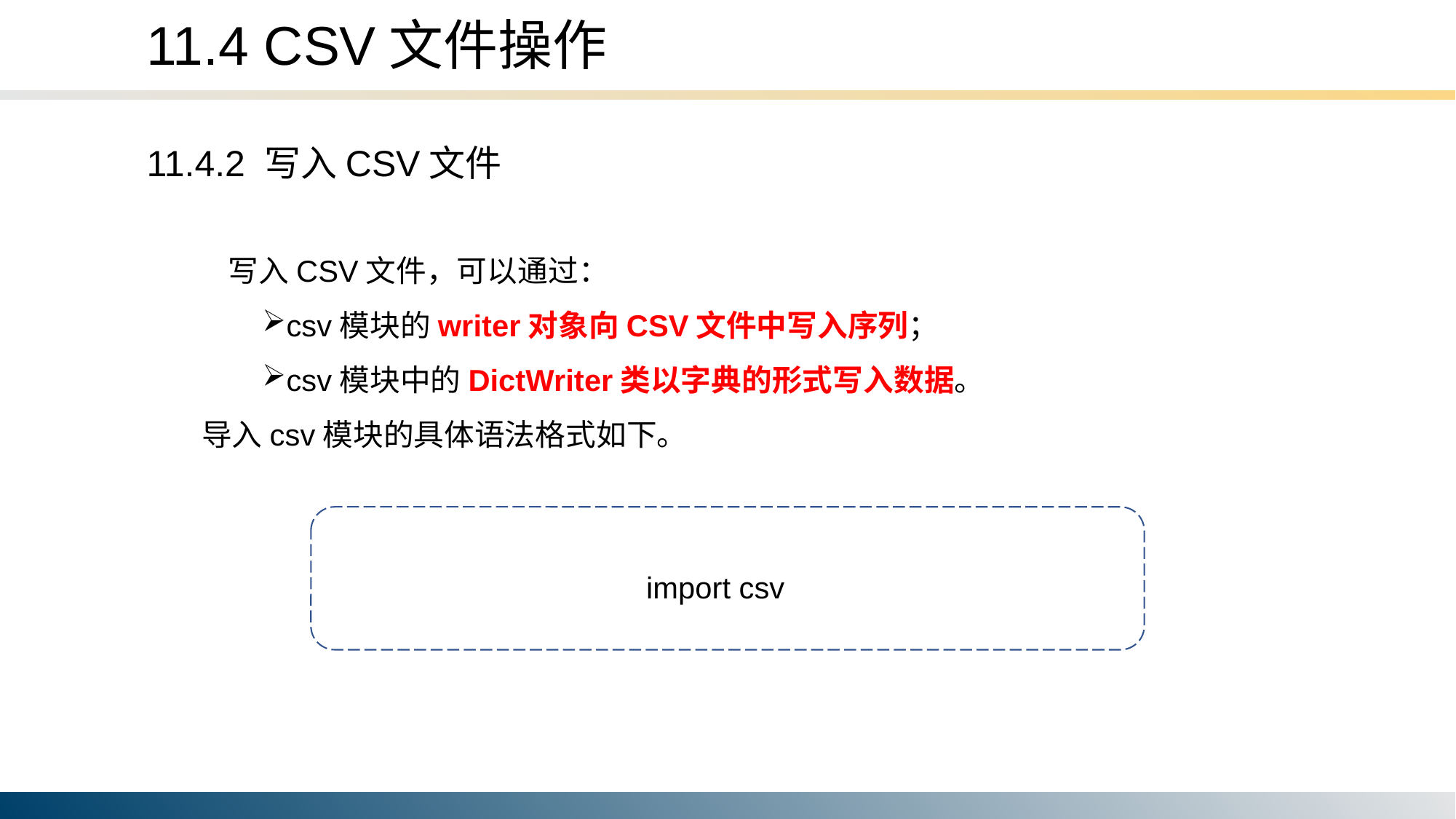

11.4 CSV文件操作
11.4.2 写入CSV文件
写入CSV文件，可以通过：
csv模块的writer对象向CSV文件中写入序列；
csv模块中的DictWriter类以字典的形式写入数据。
导入csv模块的具体语法格式如下。

import csv